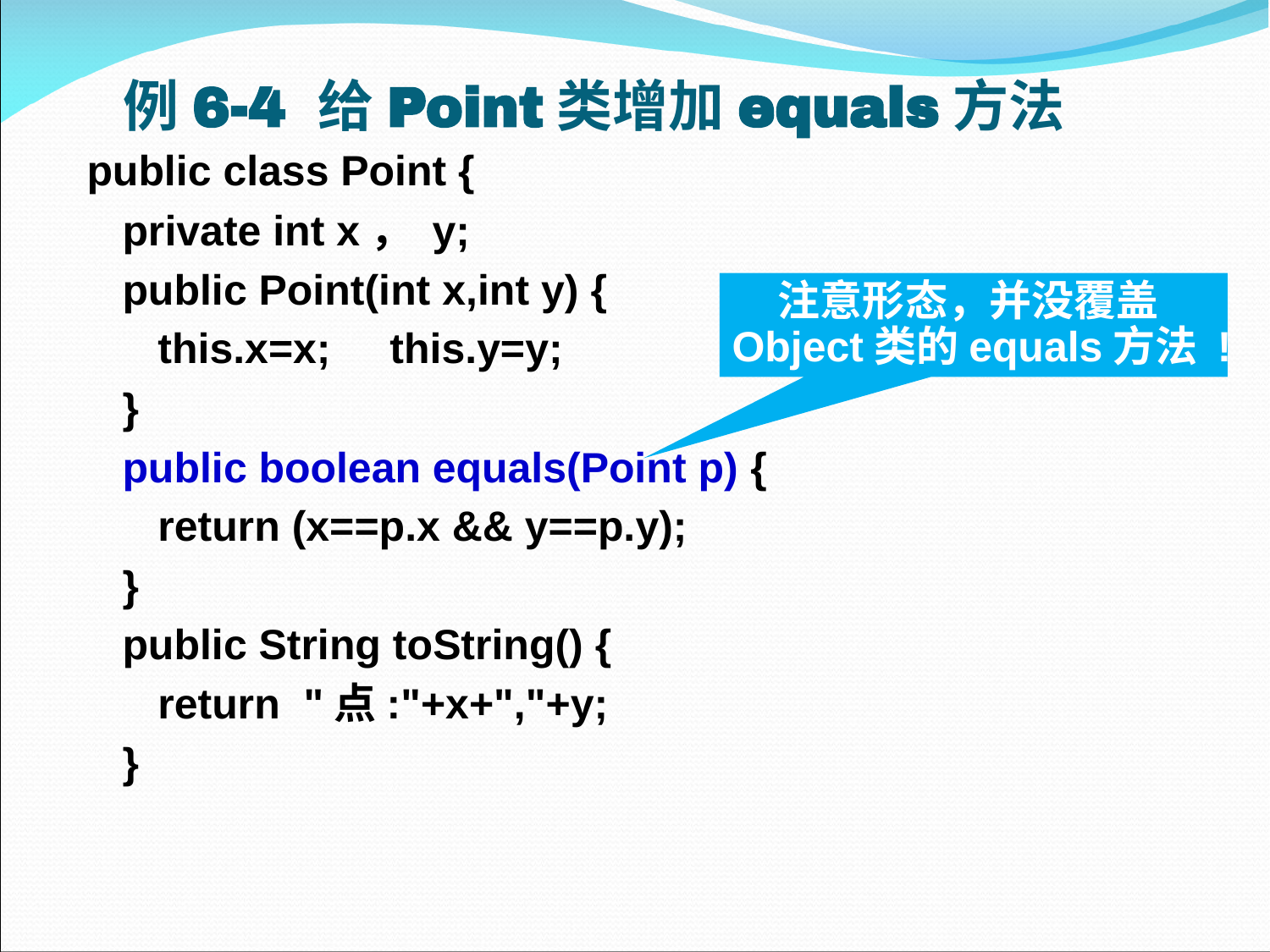

# 例6-4 给Point类增加equals方法
public class Point {
   private int x， y;
   public Point(int x,int y) {
      this.x=x;     this.y=y;
   }
   public boolean equals(Point p) {
      return (x==p.x && y==p.y);
   }
   public String toString() {
      return  "点:"+x+","+y;
   }

注意形态，并没覆盖Object类的equals方法 !